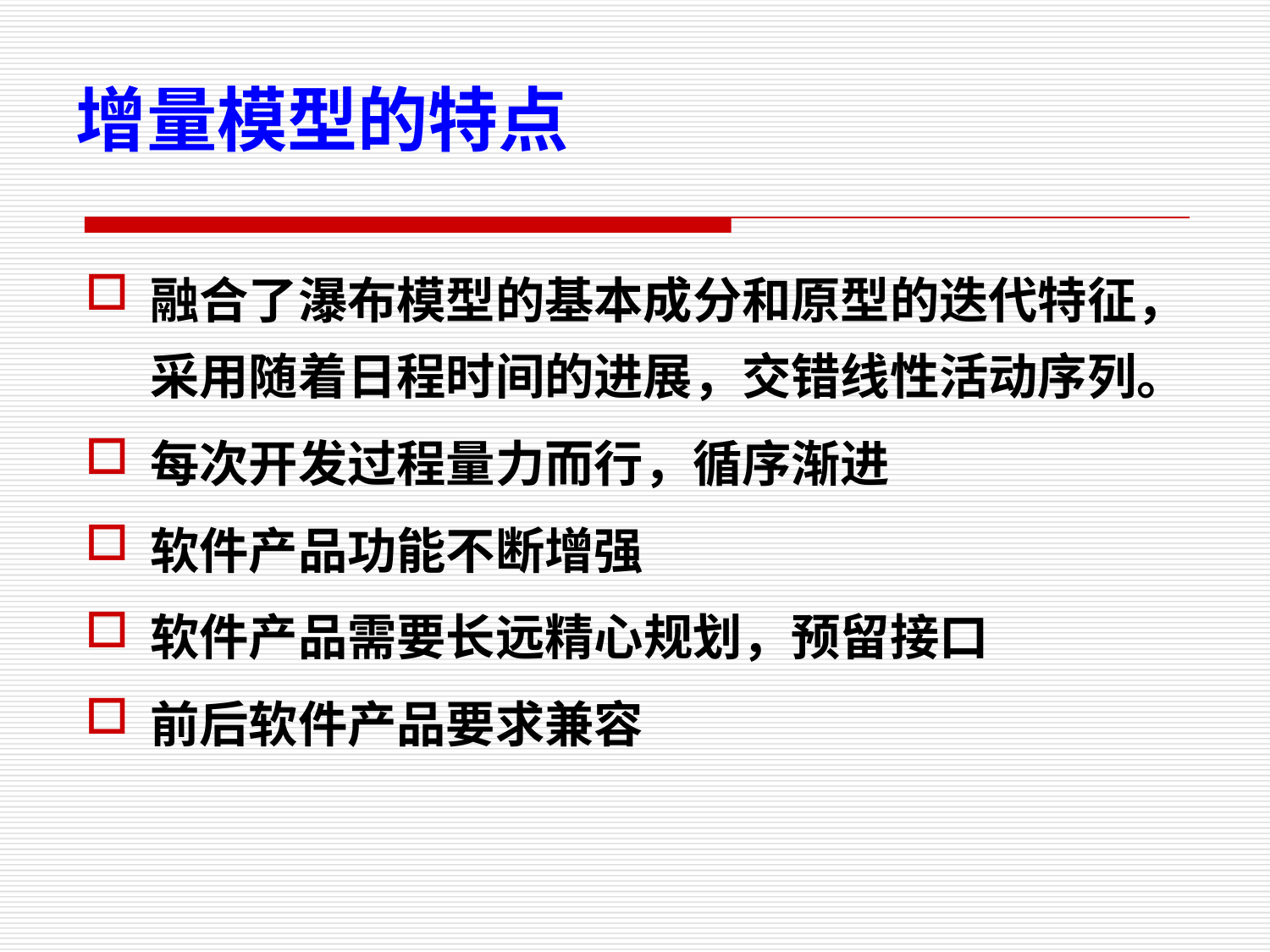

增量模型的特点
融合了瀑布模型的基本成分和原型的迭代特征，采用随着日程时间的进展，交错线性活动序列。
每次开发过程量力而行，循序渐进
软件产品功能不断增强
软件产品需要长远精心规划，预留接口
前后软件产品要求兼容